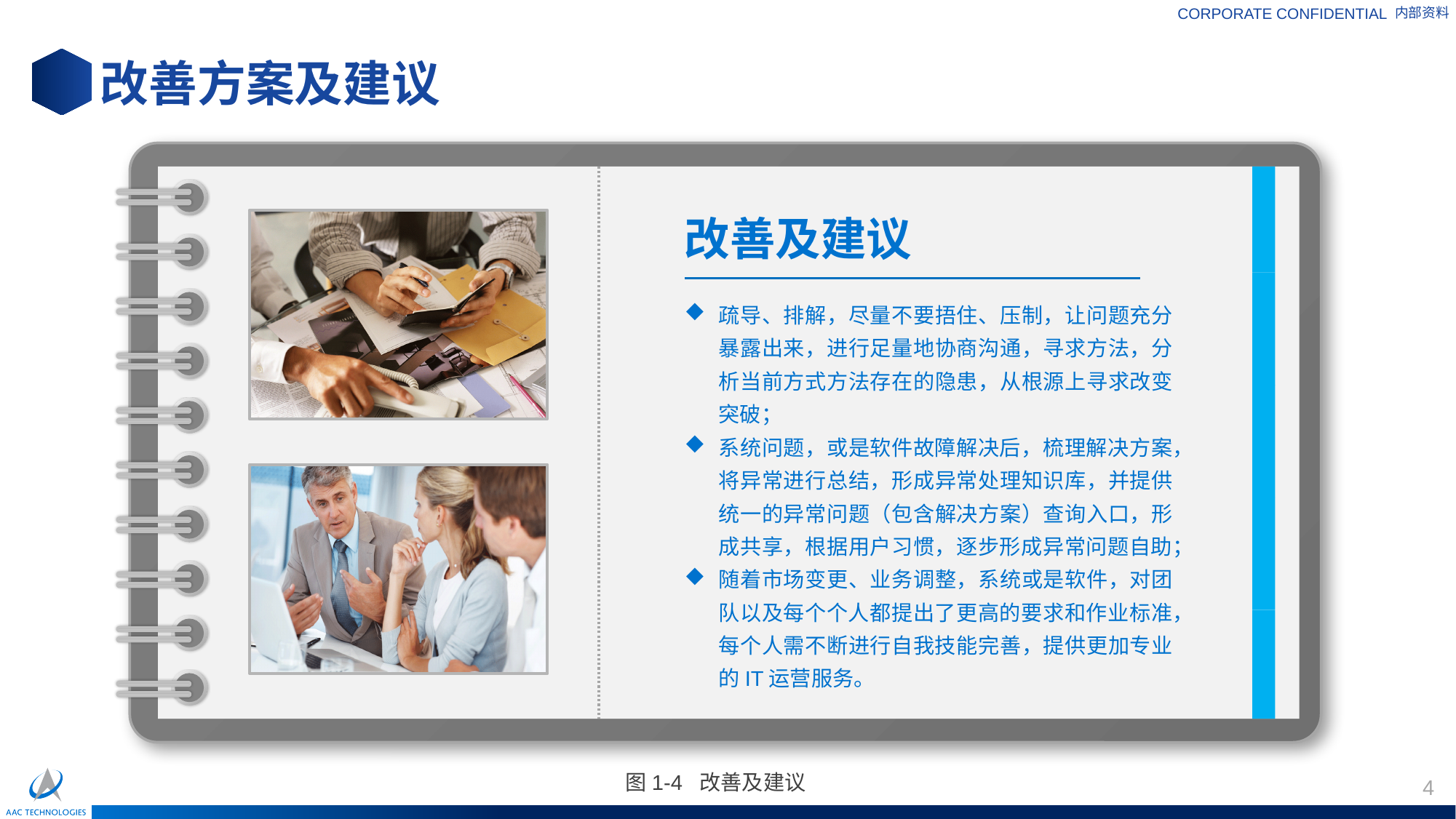

# 改善方案及建议

改善及建议

疏导、排解，尽量不要捂住、压制，让问题充分暴露出来，进行足量地协商沟通，寻求方法，分析当前方式方法存在的隐患，从根源上寻求改变突破；
系统问题，或是软件故障解决后，梳理解决方案，将异常进行总结，形成异常处理知识库，并提供统一的异常问题（包含解决方案）查询入口，形成共享，根据用户习惯，逐步形成异常问题自助；
随着市场变更、业务调整，系统或是软件，对团队以及每个个人都提出了更高的要求和作业标准，每个人需不断进行自我技能完善，提供更加专业的IT运营服务。

图1-4  改善及建议
4